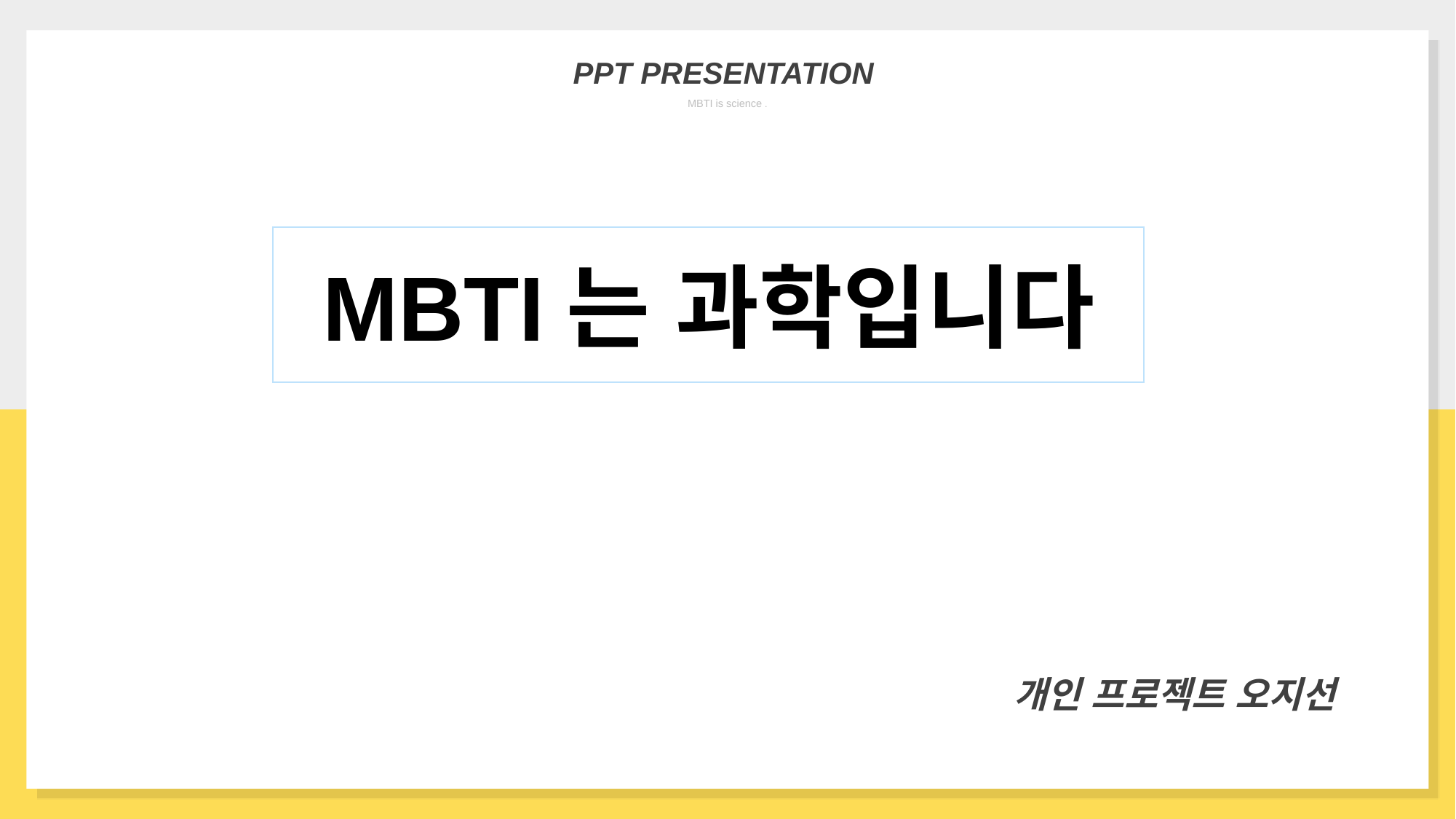

PPT PRESENTATION
MBTI is science .
MBTI는 과학입니다
개인 프로젝트 오지선